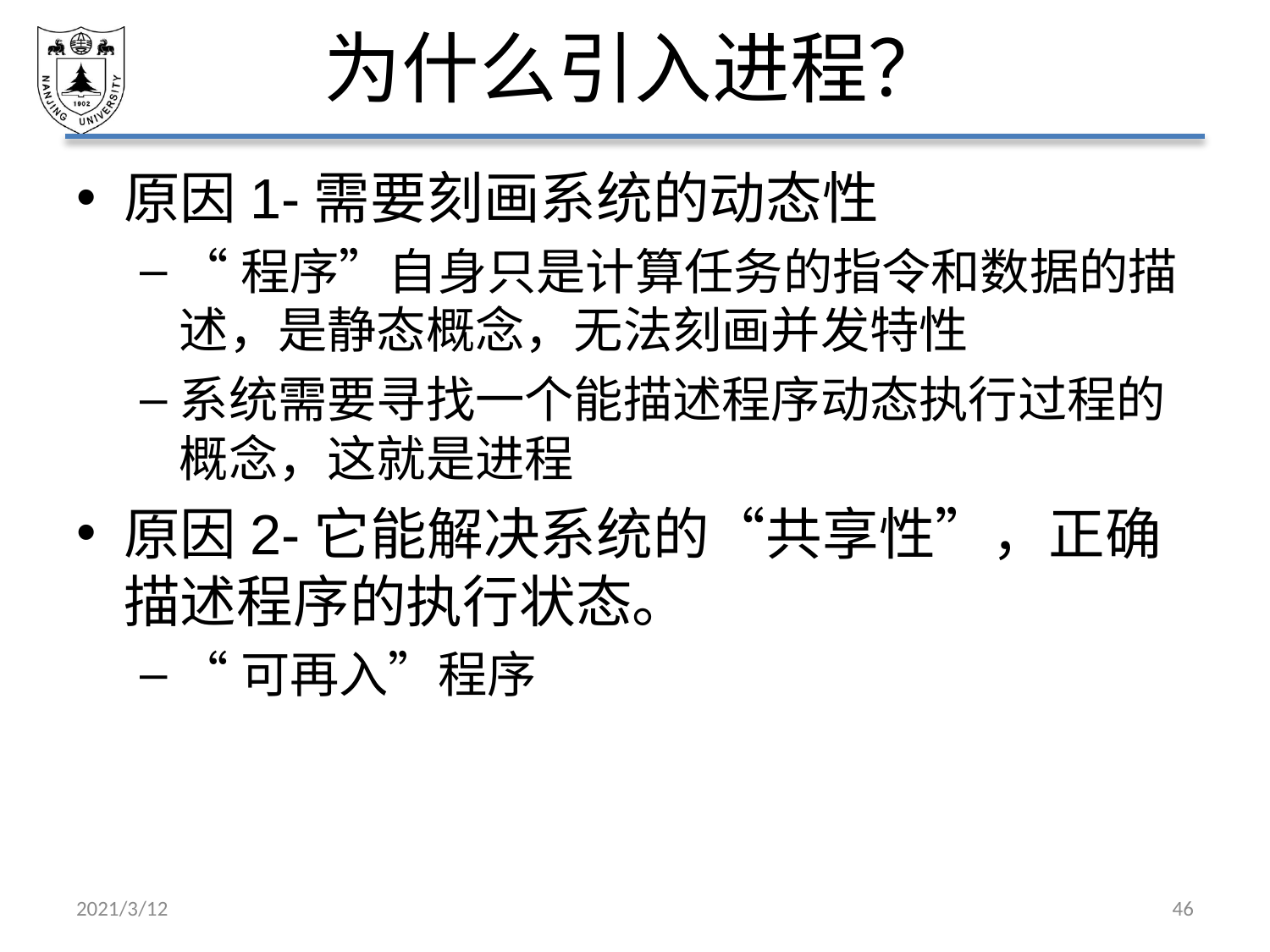

# 为什么引入进程？
原因1-需要刻画系统的动态性
“程序”自身只是计算任务的指令和数据的描述，是静态概念，无法刻画并发特性
系统需要寻找一个能描述程序动态执行过程的概念，这就是进程
原因2-它能解决系统的“共享性”，正确描述程序的执行状态。
“可再入”程序

2021/3/12
46